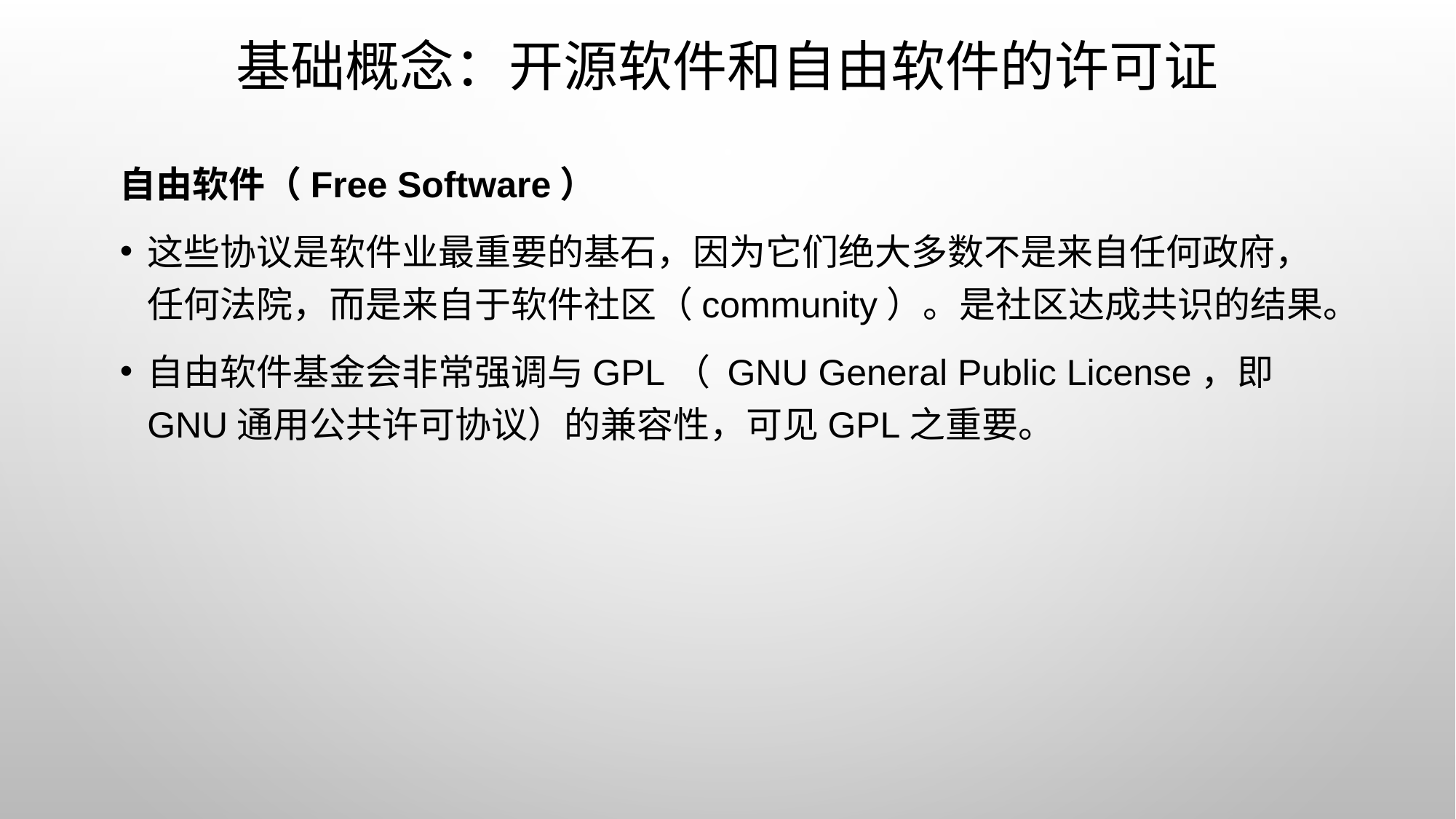

# 基础概念：开源软件和自由软件的许可证
自由软件（Free Software）
这些协议是软件业最重要的基石，因为它们绝大多数不是来自任何政府，任何法院，而是来自于软件社区（community）。是社区达成共识的结果。
自由软件基金会非常强调与GPL（ GNU General Public License，即GNU通用公共许可协议）的兼容性，可见GPL之重要。